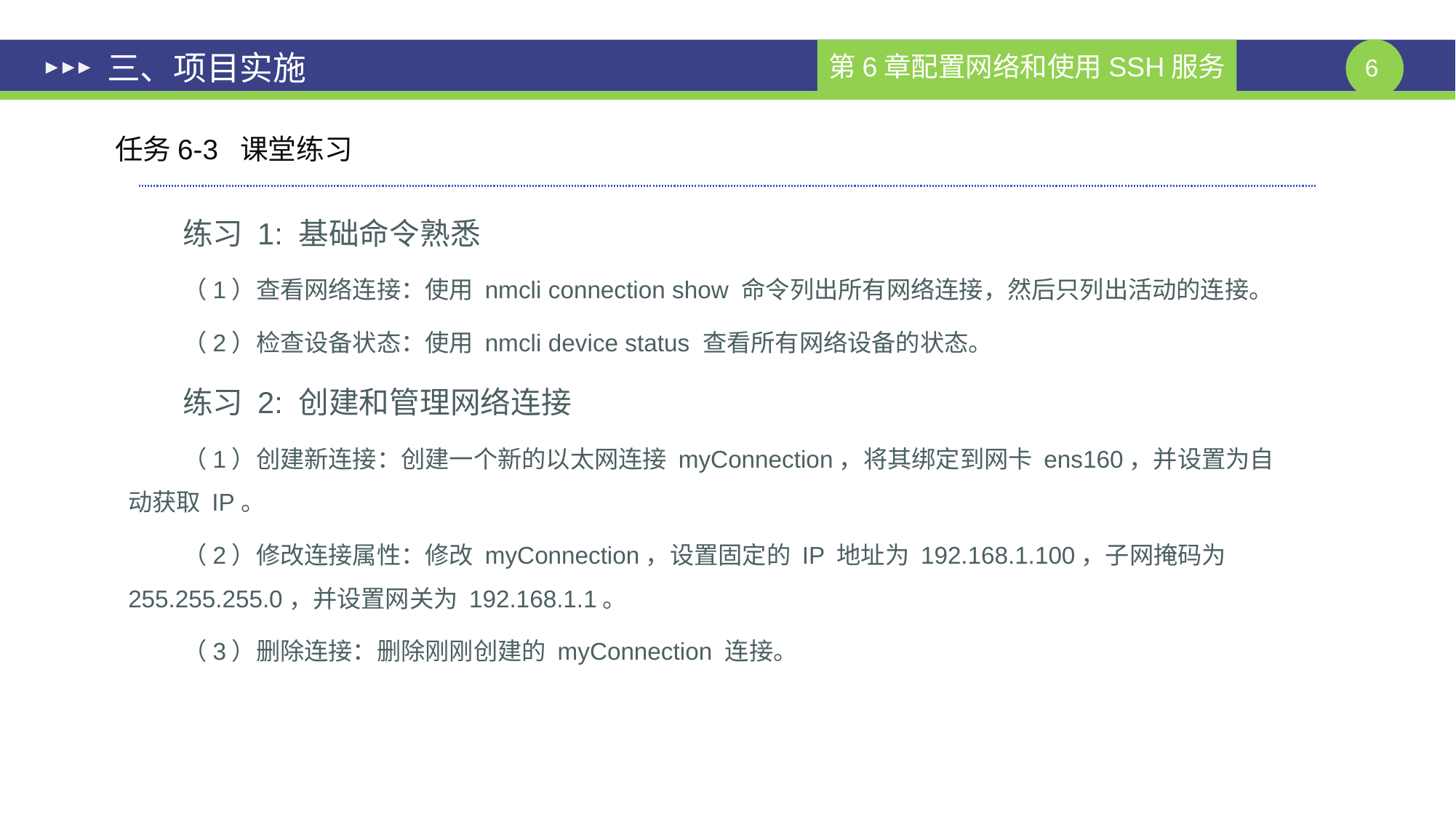

# 三、项目实施
任务6-3  课堂练习

练习 1: 基础命令熟悉
（1）查看网络连接：使用 nmcli connection show 命令列出所有网络连接，然后只列出活动的连接。
（2）检查设备状态：使用 nmcli device status 查看所有网络设备的状态。
练习 2: 创建和管理网络连接
（1）创建新连接：创建一个新的以太网连接 myConnection，将其绑定到网卡 ens160，并设置为自动获取 IP。
（2）修改连接属性：修改 myConnection，设置固定的 IP 地址为 192.168.1.100，子网掩码为 255.255.255.0，并设置网关为 192.168.1.1。
（3）删除连接：删除刚刚创建的 myConnection 连接。